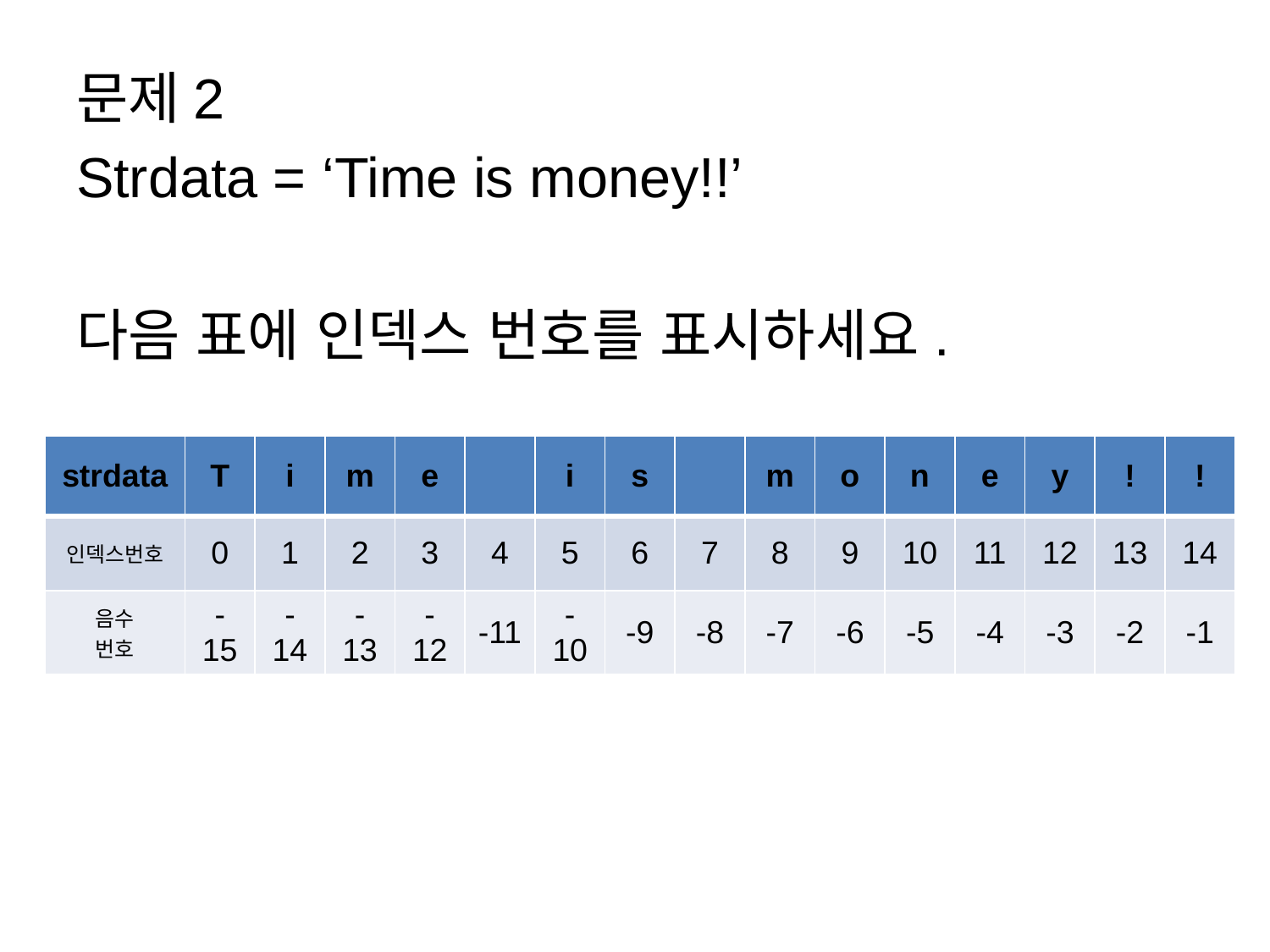

문제2
Strdata = ‘Time is money!!’

다음 표에 인덱스 번호를 표시하세요.

| strdata | T | i | m | e |  | i | s |  | m | o | n | e | y | ! | ! |
| --- | --- | --- | --- | --- | --- | --- | --- | --- | --- | --- | --- | --- | --- | --- | --- |
| 인덱스번호 | 0 | 1 | 2 | 3 | 4 | 5 | 6 | 7 | 8 | 9 | 10 | 11 | 12 | 13 | 14 |
| 음수 번호 | -15 | -14 | -13 | -12 | -11 | -10 | -9 | -8 | -7 | -6 | -5 | -4 | -3 | -2 | -1 |